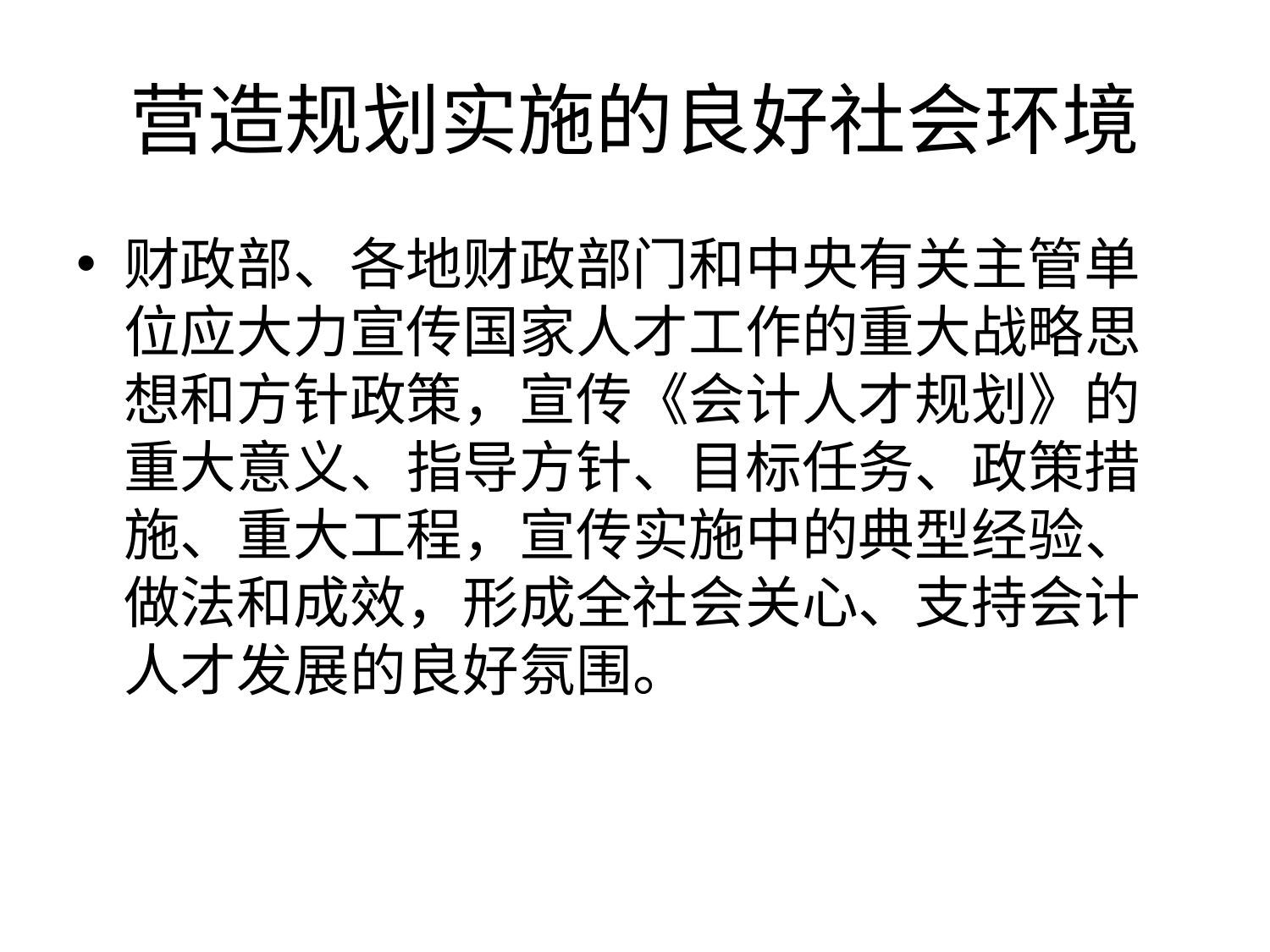

# 营造规划实施的良好社会环境
财政部、各地财政部门和中央有关主管单位应大力宣传国家人才工作的重大战略思想和方针政策，宣传《会计人才规划》的重大意义、指导方针、目标任务、政策措施、重大工程，宣传实施中的典型经验、做法和成效，形成全社会关心、支持会计人才发展的良好氛围。